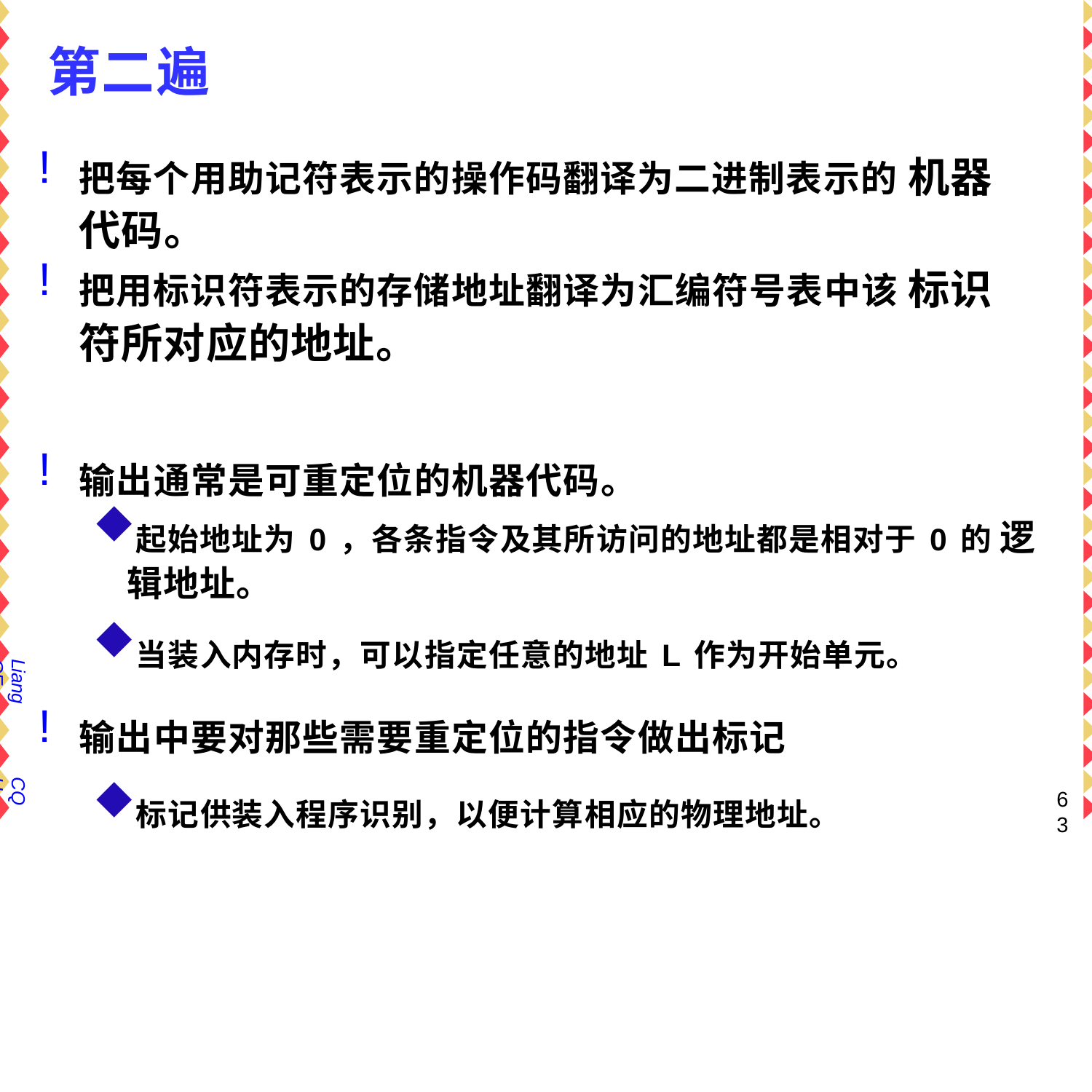

# 第二遍
把每个用助记符表示的操作码翻译为二进制表示的 机器代码。
把用标识符表示的存储地址翻译为汇编符号表中该 标识符所对应的地址。

输出通常是可重定位的机器代码。
起始地址为0，各条指令及其所访问的地址都是相对于0的 逻辑地址。
当装入内存时，可以指定任意的地址L作为开始单元。
输出中要对那些需要重定位的指令做出标记
标记供装入程序识别，以便计算相应的物理地址。
Liang GE
CQU
63